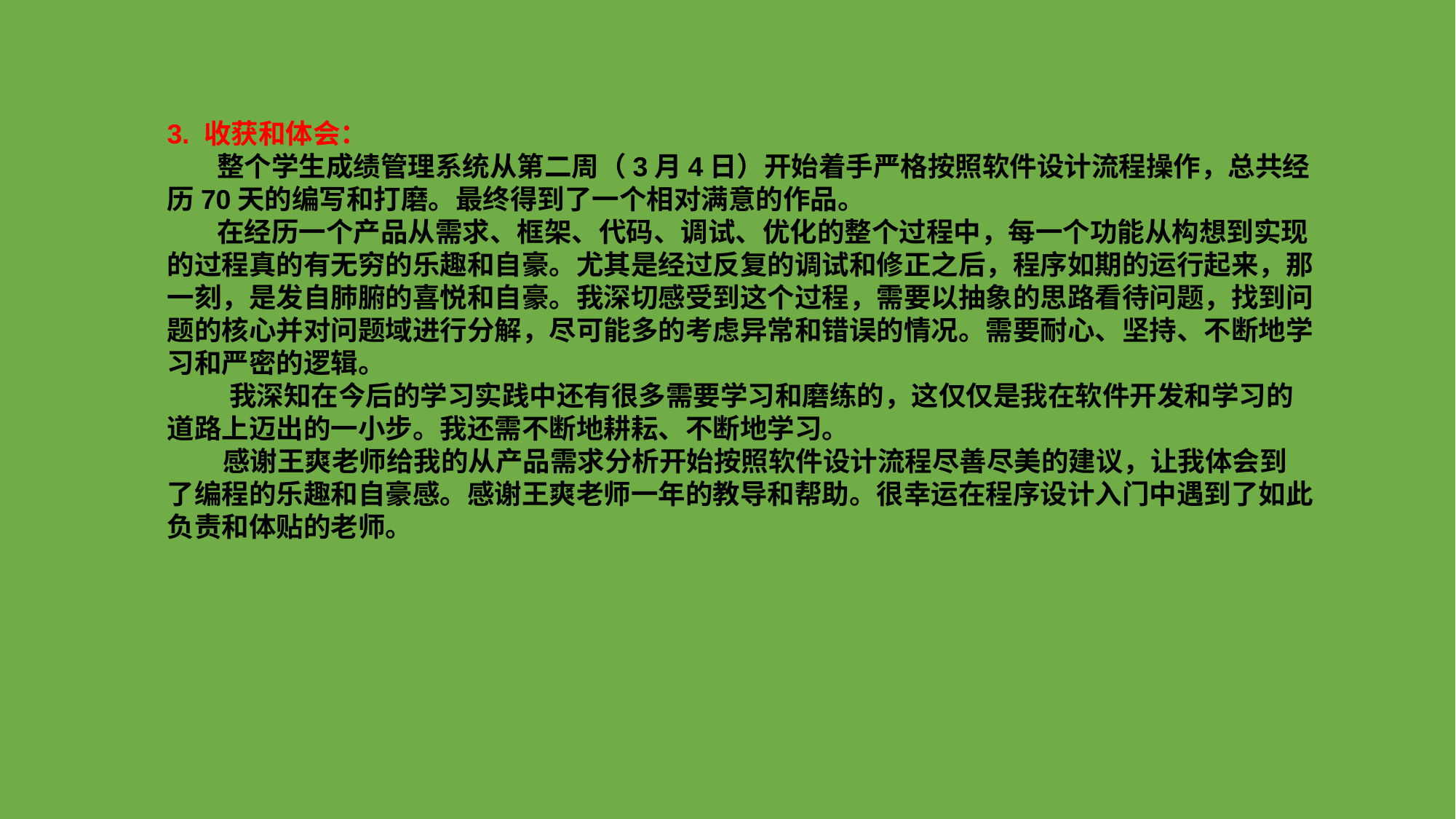

3. 收获和体会：
       整个学生成绩管理系统从第二周（3月4日）开始着手严格按照软件设计流程操作，总共经历70天的编写和打磨。最终得到了一个相对满意的作品。
       在经历一个产品从需求、框架、代码、调试、优化的整个过程中，每一个功能从构想到实现的过程真的有无穷的乐趣和自豪。尤其是经过反复的调试和修正之后，程序如期的运行起来，那一刻，是发自肺腑的喜悦和自豪。我深切感受到这个过程，需要以抽象的思路看待问题，找到问题的核心并对问题域进行分解，尽可能多的考虑异常和错误的情况。需要耐心、坚持、不断地学习和严密的逻辑。
         我深知在今后的学习实践中还有很多需要学习和磨练的，这仅仅是我在软件开发和学习的道路上迈出的一小步。我还需不断地耕耘、不断地学习。
        感谢王爽老师给我的从产品需求分析开始按照软件设计流程尽善尽美的建议，让我体会到了编程的乐趣和自豪感。感谢王爽老师一年的教导和帮助。很幸运在程序设计入门中遇到了如此负责和体贴的老师。